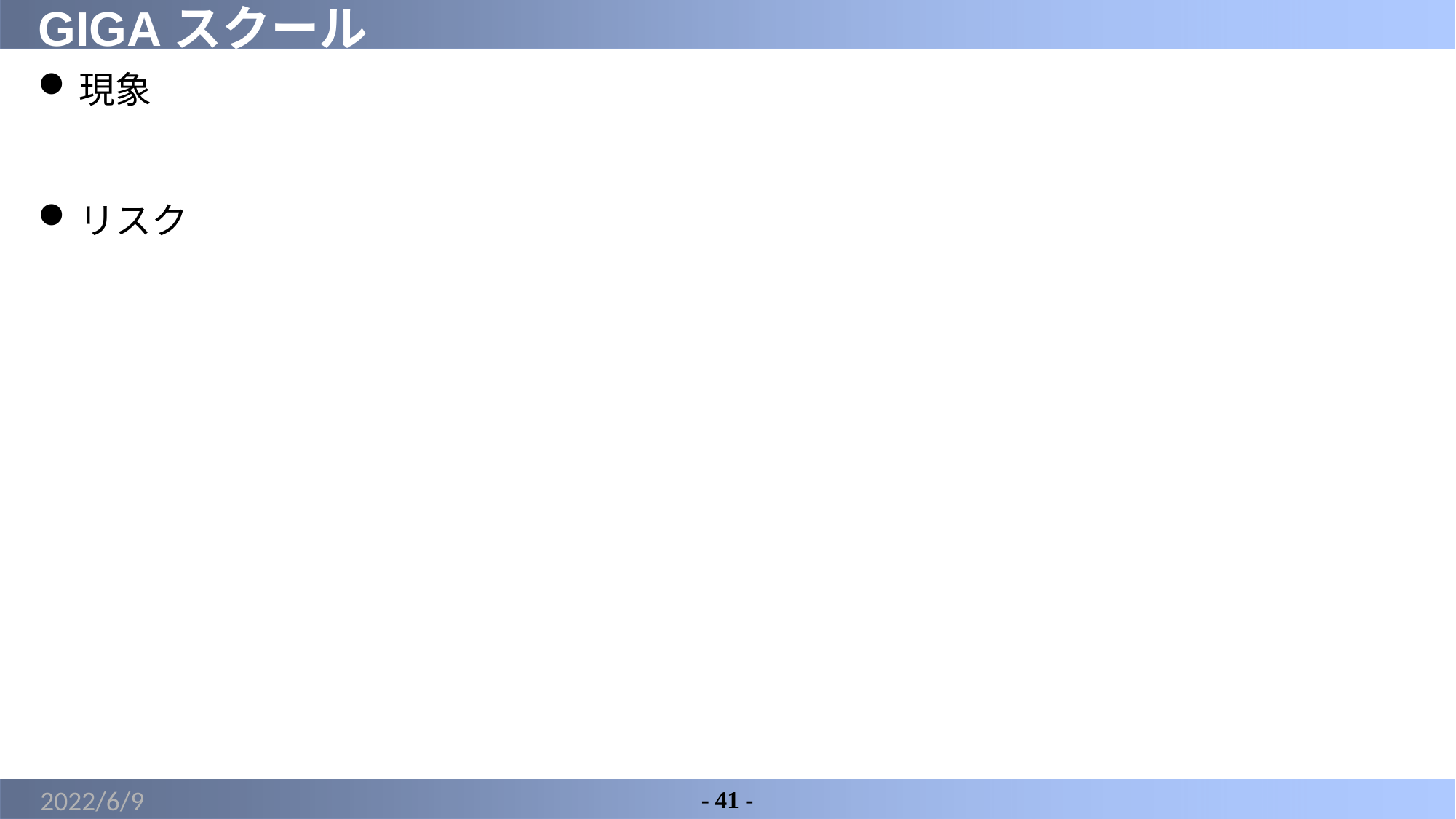

# GIGAスクール
現象

リスク

2022/6/9
- 41 -